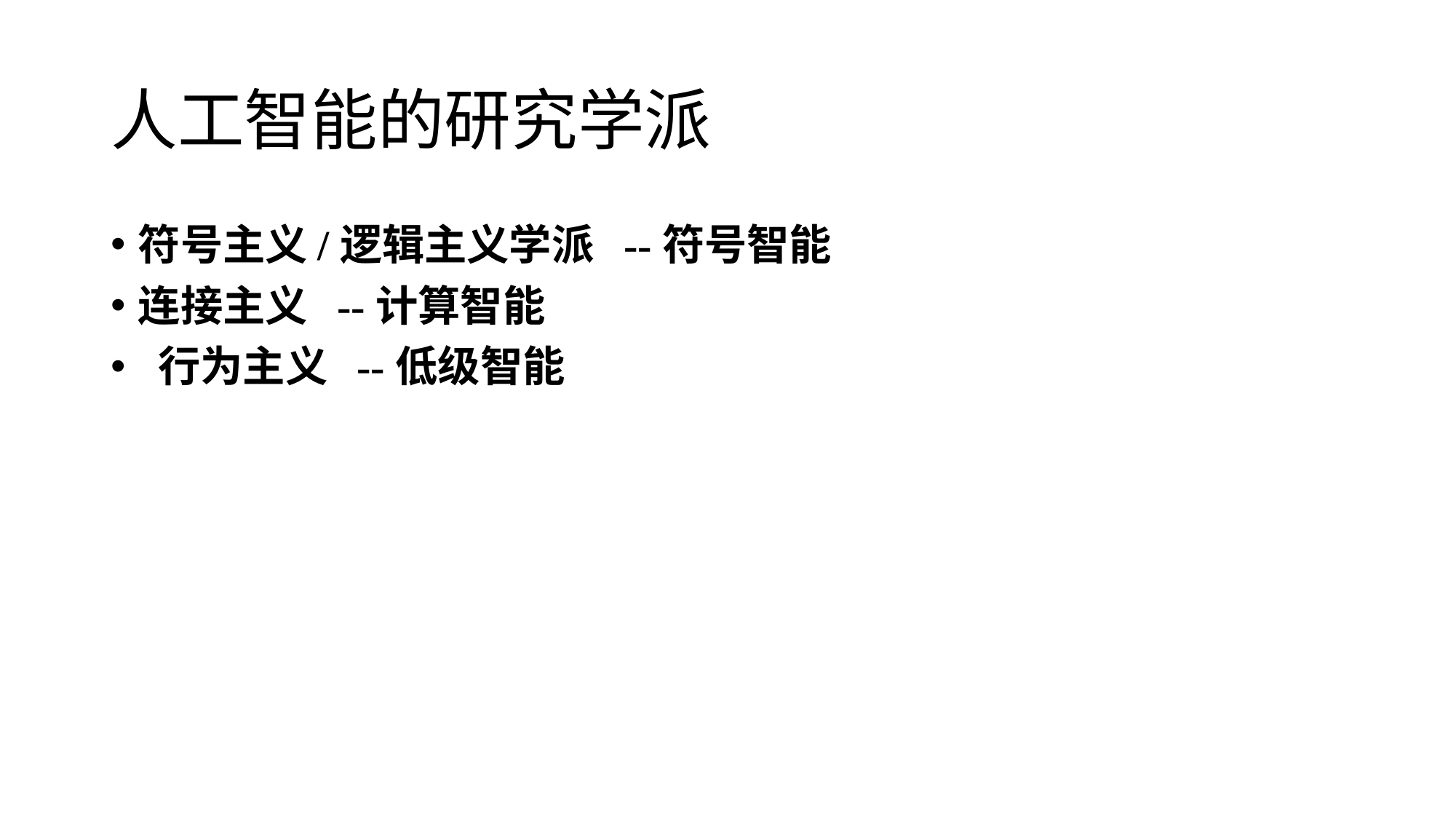

# 人工智能的研究学派
符号主义/逻辑主义学派  --符号智能
连接主义  --计算智能
 行为主义  --低级智能